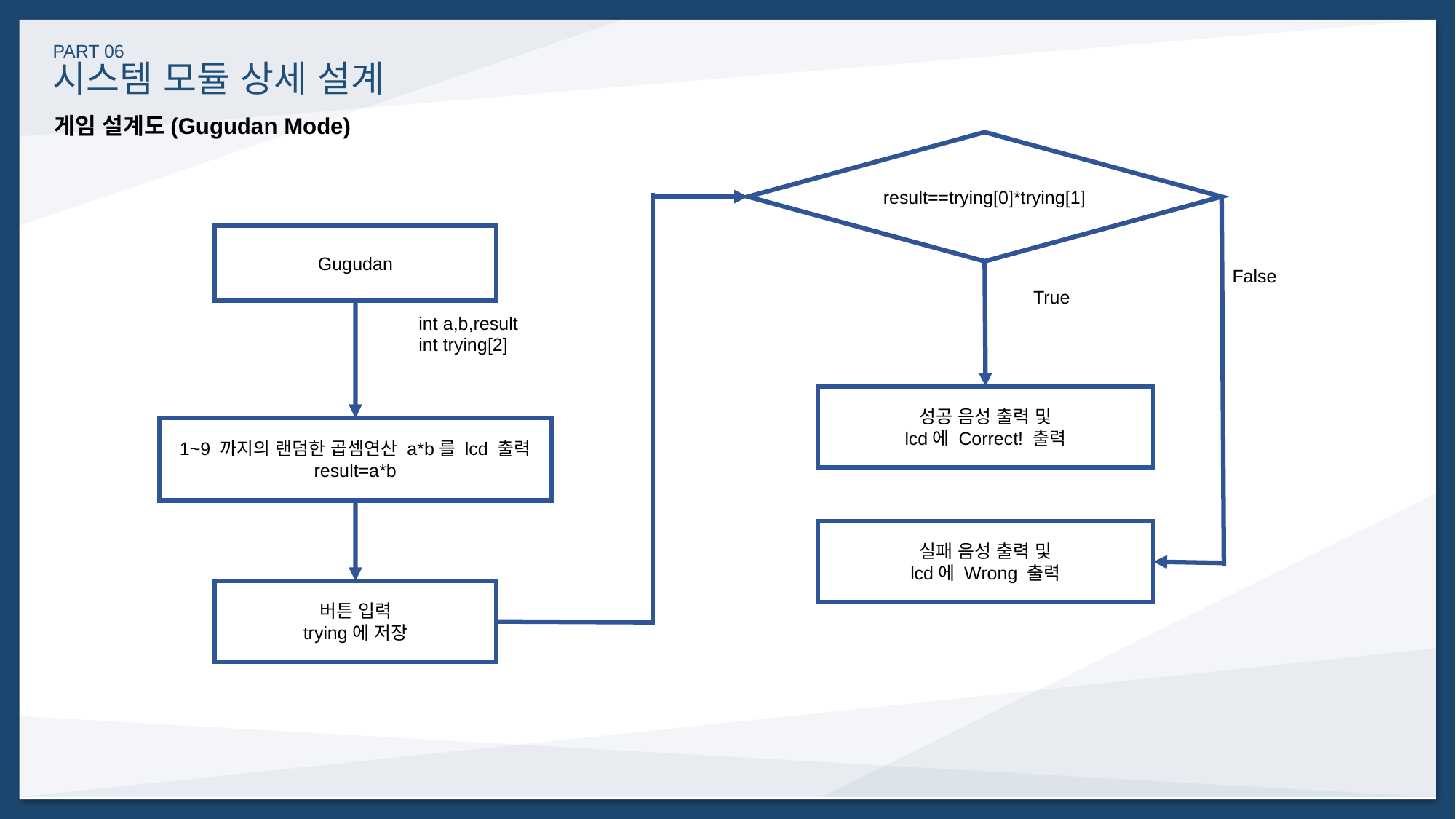

시스템 모듈 상세 설계

PART 06
게임 설계도(Gugudan Mode)
result==trying[0]*trying[1]
Gugudan
False
True
int a,b,result
int trying[2]
성공 음성 출력 및
lcd에 Correct! 출력
1~9 까지의 랜덤한 곱셈연산 a*b를 lcd 출력
result=a*b
실패 음성 출력 및
lcd에 Wrong 출력
버튼 입력
trying에 저장